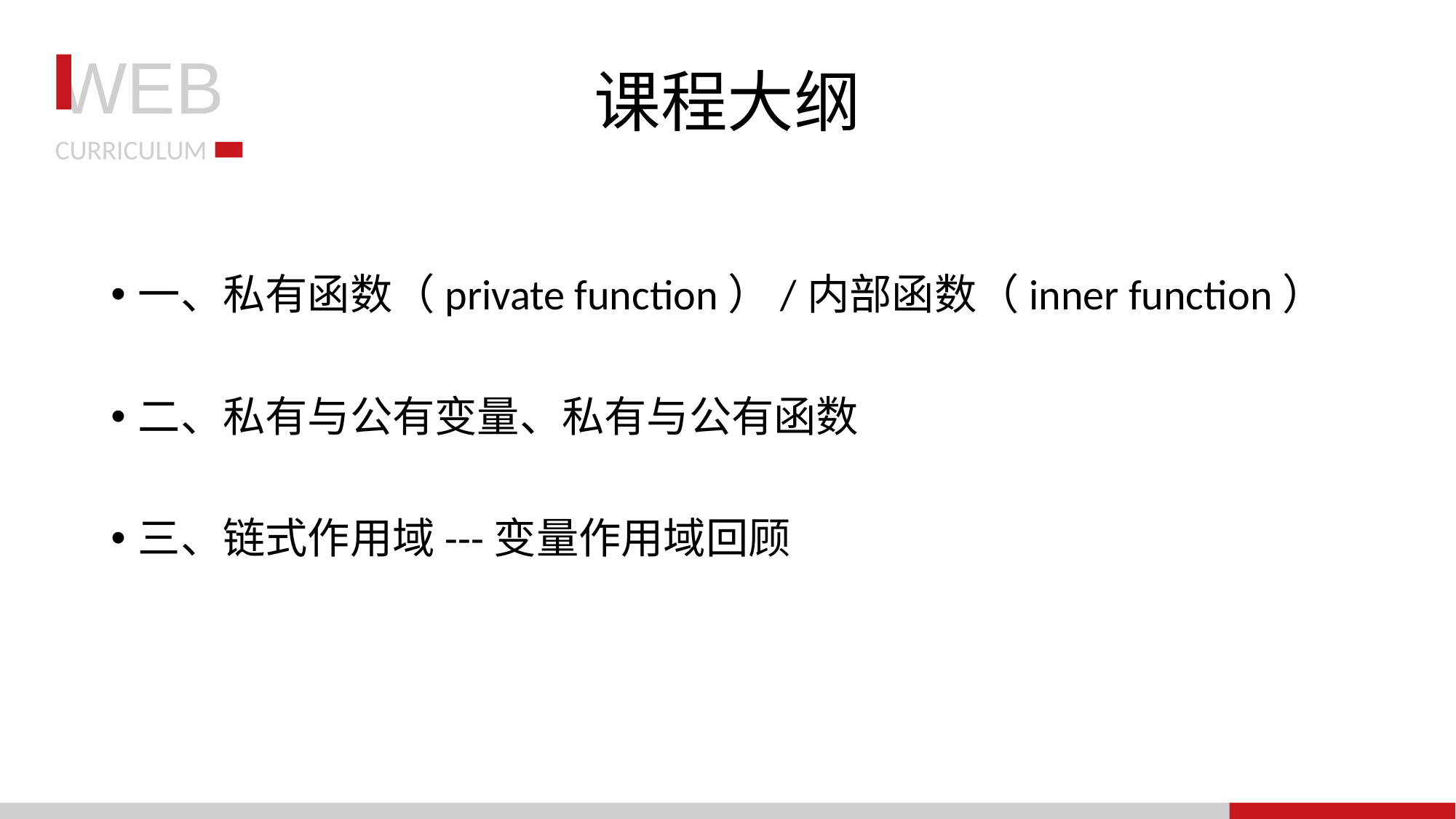

# 课程大纲

一、私有函数（private function）/内部函数（inner function）

二、私有与公有变量、私有与公有函数

三、链式作用域---变量作用域回顾